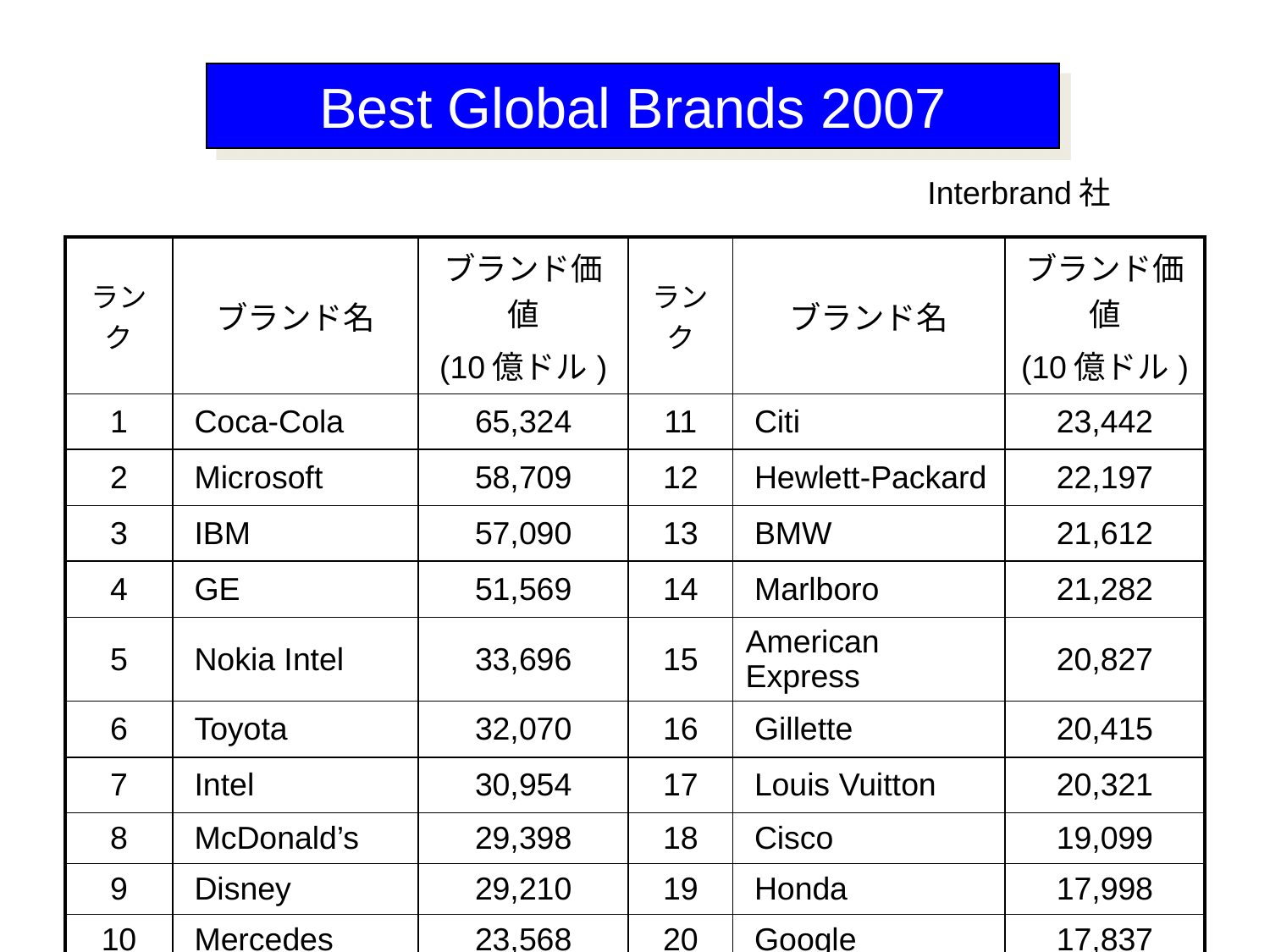

Best Global Brands 2007
Interbrand社
| ランク | ブランド名 | ブランド価値 (10億ドル) | ランク | ブランド名 | ブランド価値 (10億ドル) |
| --- | --- | --- | --- | --- | --- |
| 1 | Coca-Cola | 65,324 | 11 | Citi | 23,442 |
| 2 | Microsoft | 58,709 | 12 | Hewlett-Packard | 22,197 |
| 3 | IBM | 57,090 | 13 | BMW | 21,612 |
| 4 | GE | 51,569 | 14 | Marlboro | 21,282 |
| 5 | Nokia Intel | 33,696 | 15 | American Express | 20,827 |
| 6 | Toyota | 32,070 | 16 | Gillette | 20,415 |
| 7 | Intel | 30,954 | 17 | Louis Vuitton | 20,321 |
| 8 | McDonald’s | 29,398 | 18 | Cisco | 19,099 |
| 9 | Disney | 29,210 | 19 | Honda | 17,998 |
| 10 | Mercedes | 23,568 | 20 | Google | 17,837 |